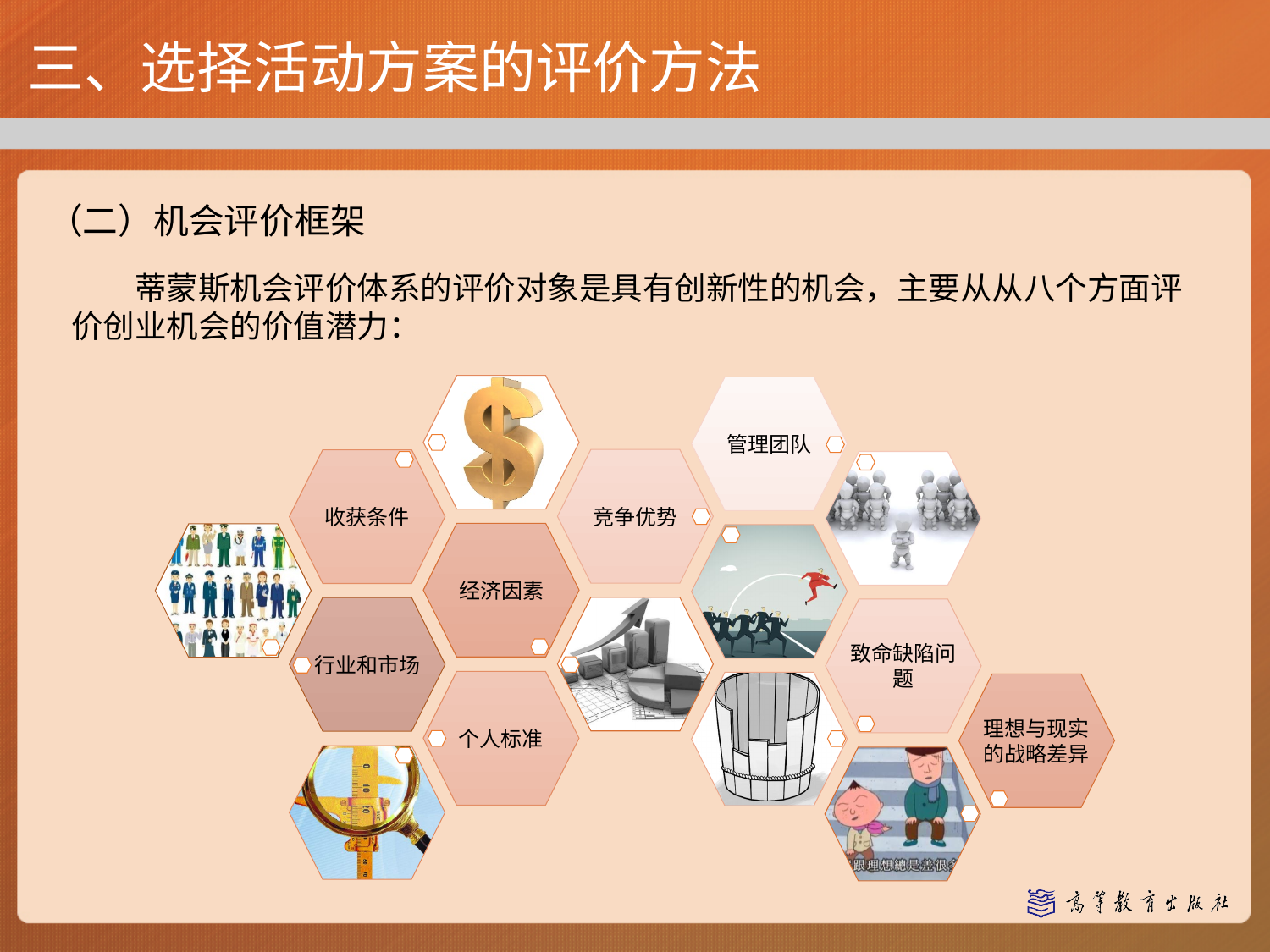

三、选择活动方案的评价方法
（二）机会评价框架
蒂蒙斯机会评价体系的评价对象是具有创新性的机会，主要从从八个方面评价创业机会的价值潜力：
行业和市场
经济因素
收获条件
竞争优势
管理团队
致命缺陷问题
个人标准
理想与现实的战略差异